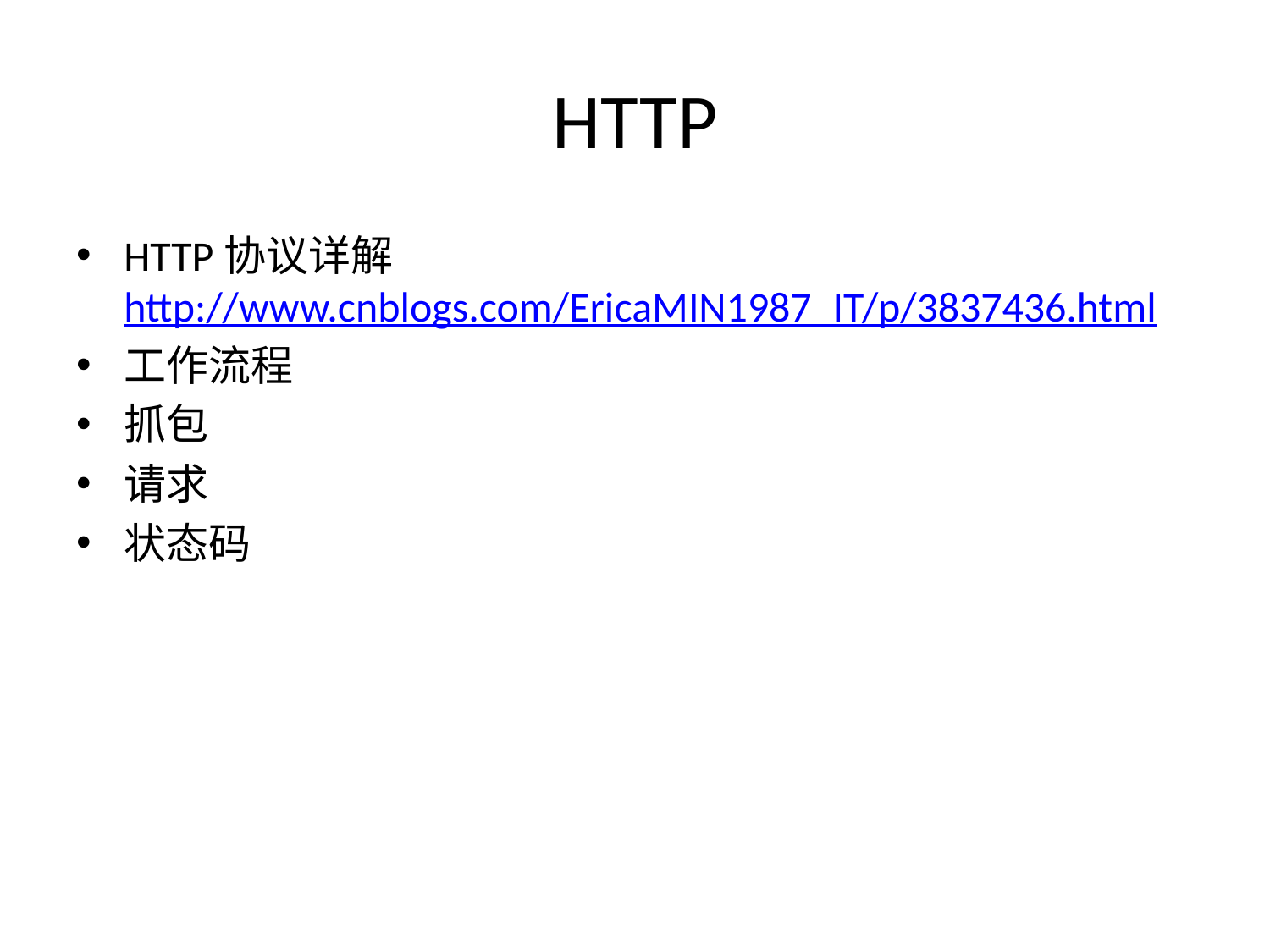

# HTTP
HTTP协议详解http://www.cnblogs.com/EricaMIN1987_IT/p/3837436.html
工作流程
抓包
请求
状态码